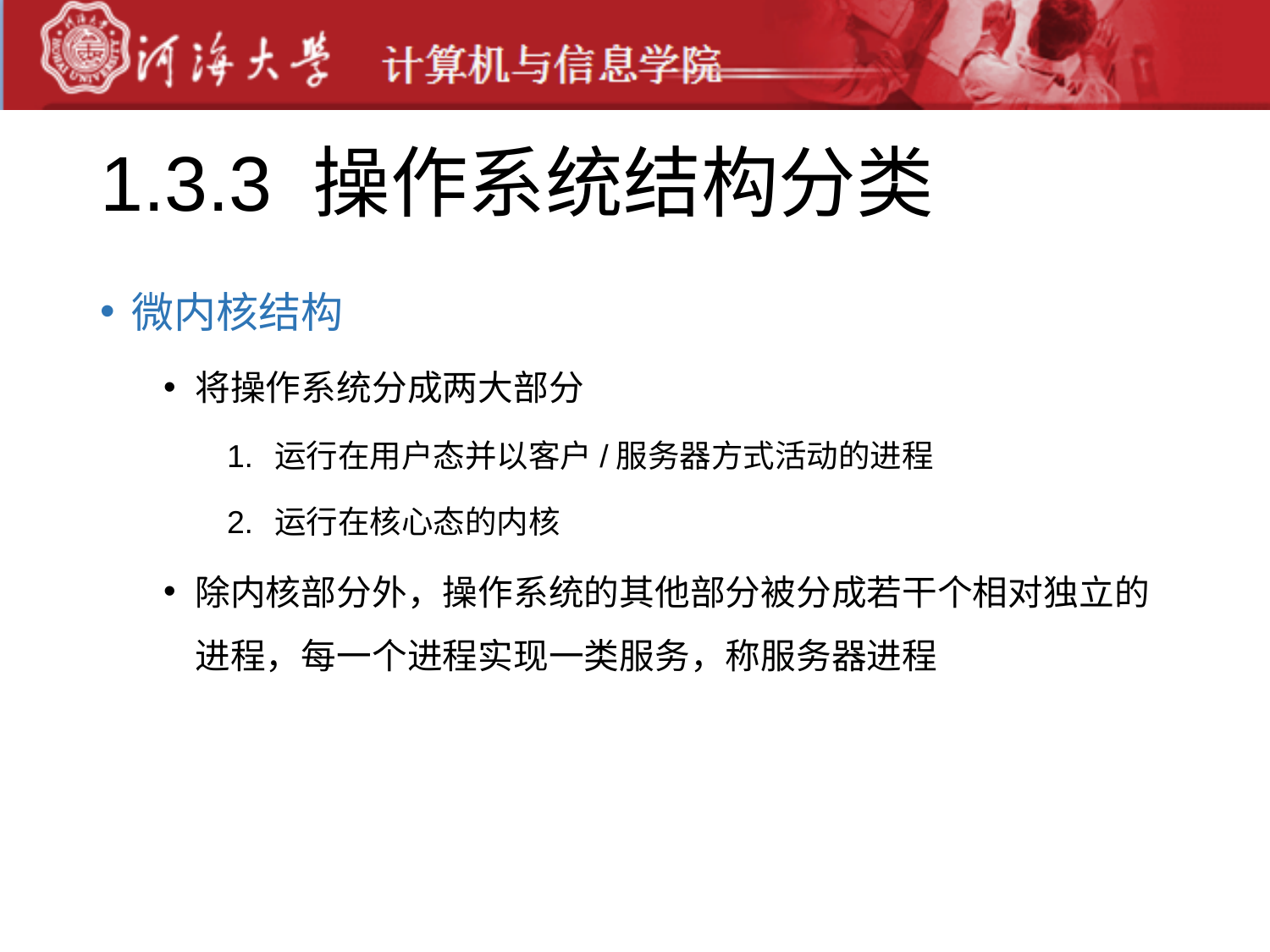

# 1.3.3 操作系统结构分类
微内核结构
将操作系统分成两大部分
运行在用户态并以客户/服务器方式活动的进程
运行在核心态的内核
除内核部分外，操作系统的其他部分被分成若干个相对独立的进程，每一个进程实现一类服务，称服务器进程